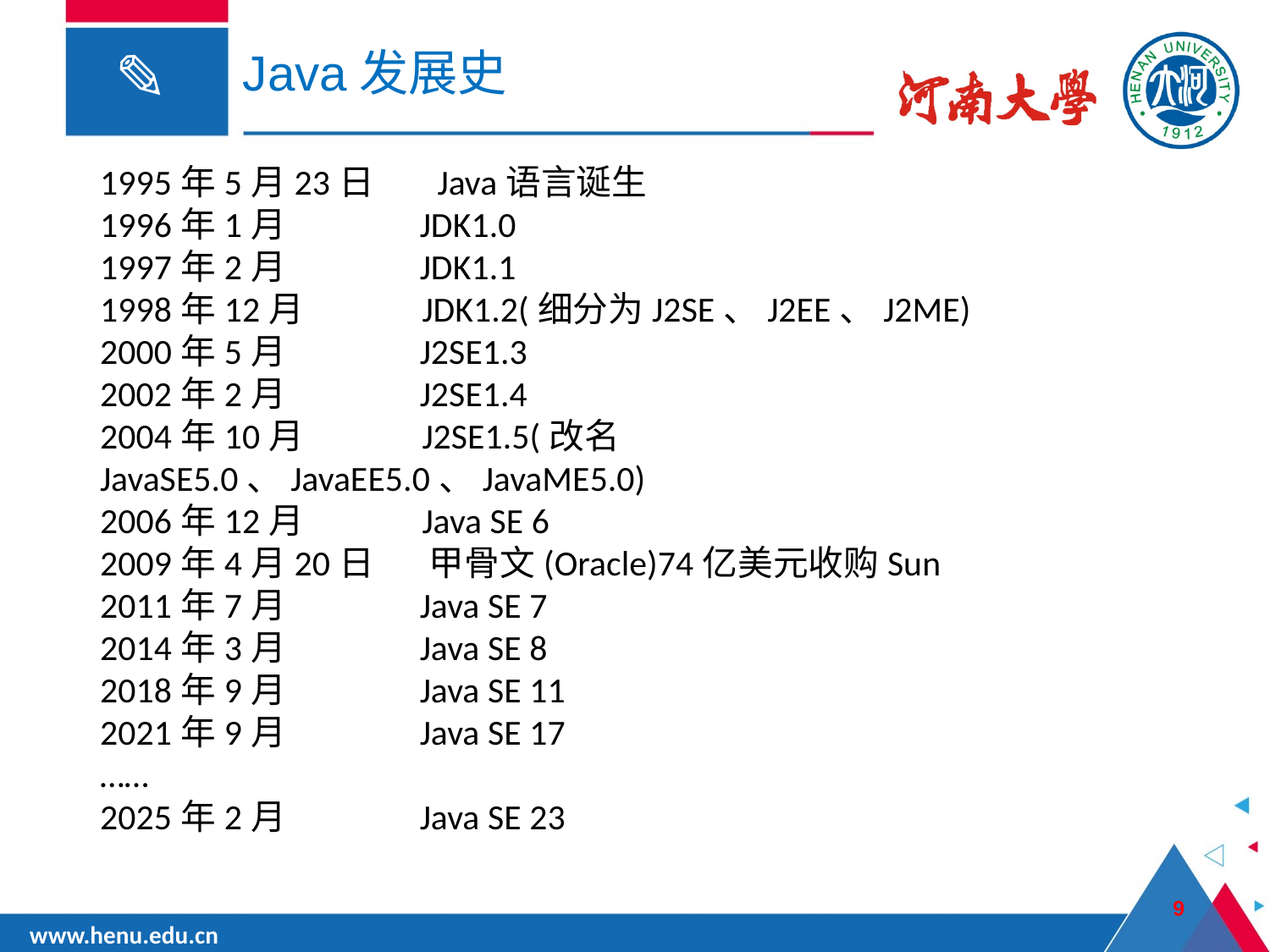

# Java发展史
1995年5月23日       Java语言诞生
1996年1月                JDK1.0
1997年2月                JDK1.1
1998年12月              JDK1.2(细分为J2SE、J2EE、J2ME)
2000年5月                J2SE1.3
2002年2月                J2SE1.4
2004年10月              J2SE1.5(改名JavaSE5.0、JavaEE5.0、JavaME5.0)
2006年12月              Java SE 6
2009年4月20日       甲骨文(Oracle)74亿美元收购Sun
2011年7月                Java SE 7
2014年3月                Java SE 8
2018年9月                Java SE 11
2021年9月                Java SE 17
……
2025年2月                Java SE 23

9